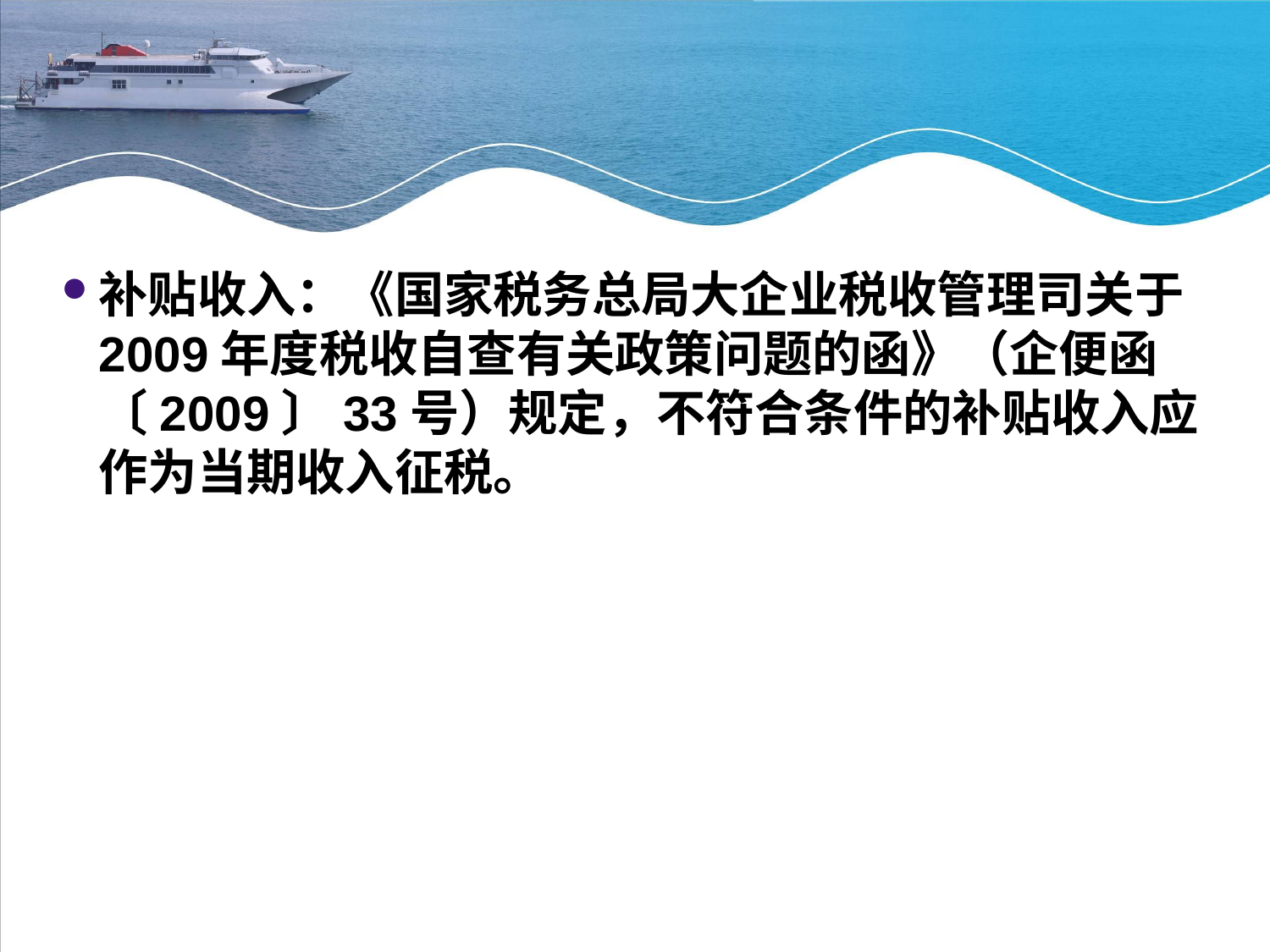

#
补贴收入：《国家税务总局大企业税收管理司关于2009年度税收自查有关政策问题的函》（企便函〔2009〕33号）规定，不符合条件的补贴收入应作为当期收入征税。